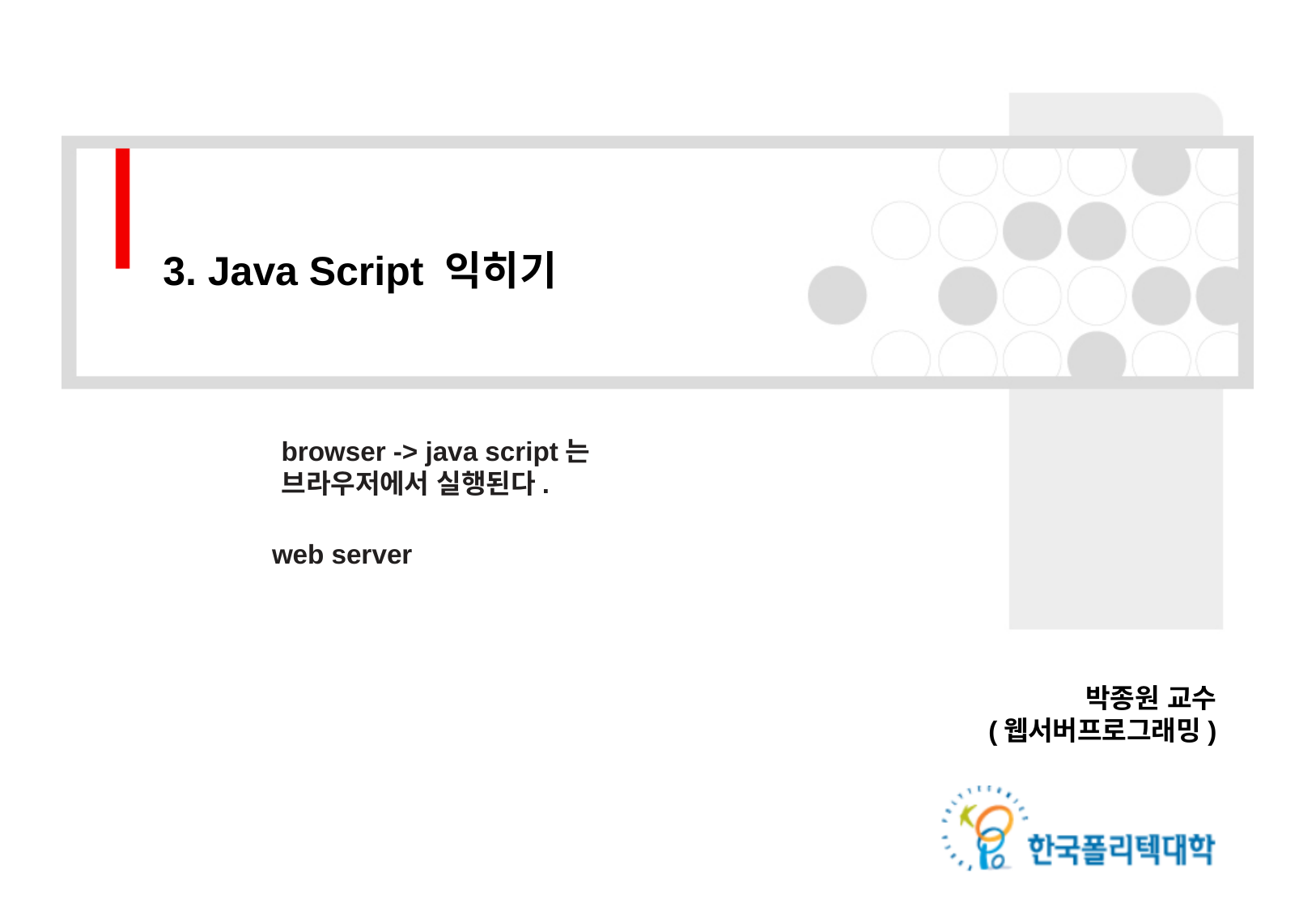

3. Java Script 익히기
browser -> java script는 브라우저에서 실행된다.
web server
박종원 교수
(웹서버프로그래밍)